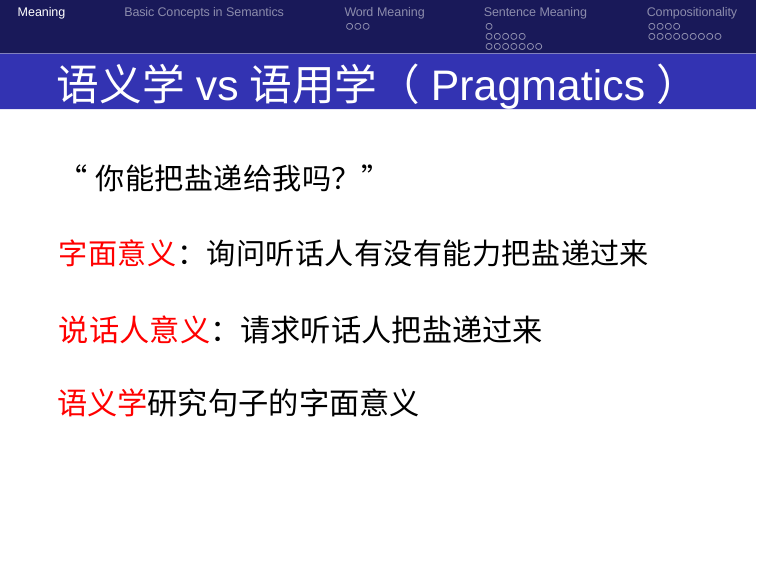

Meaning
Basic Concepts in Semantics
Word Meaning
Sentence Meaning
Compositionality

语义学vs语用学（Pragmatics）
“你能把盐递给我吗？”

字面意义：询问听话人有没有能力把盐递过来

说话人意义：请求听话人把盐递过来

语义学研究句子的字面意义